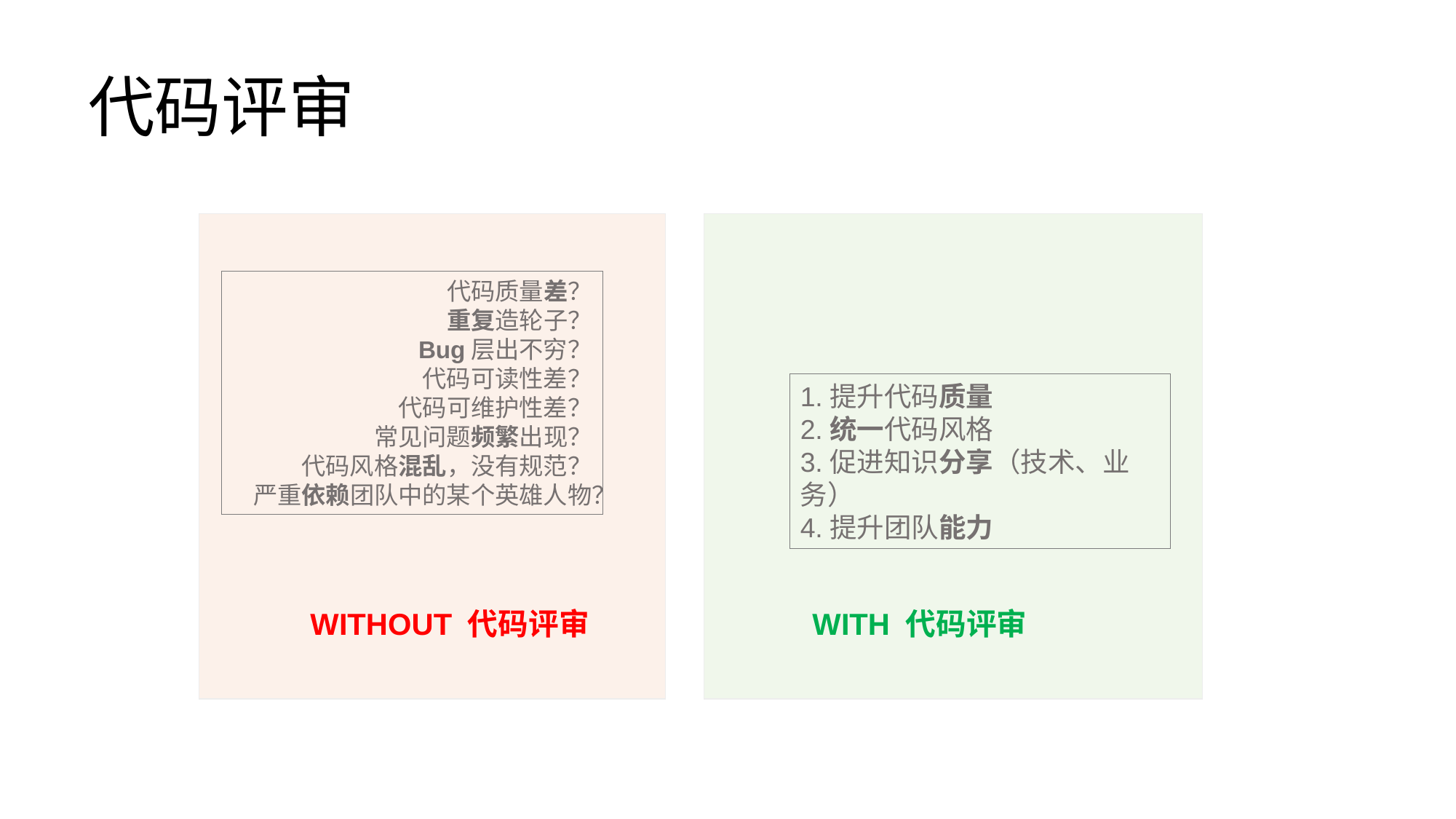

# 代码评审

代码质量差？
重复造轮⼦？
Bug层出不穷？
代码可读性差？
代码可维护性差？
常⻅问题频繁出现？
代码⻛格混乱，没有规范？
严重依赖团队中的某个英雄⼈物？
1.提升代码质量
2.统⼀代码⻛格
3.促进知识分享（技术、业务）
4.提升团队能⼒
WITHOUT 代码评审
WITH 代码评审